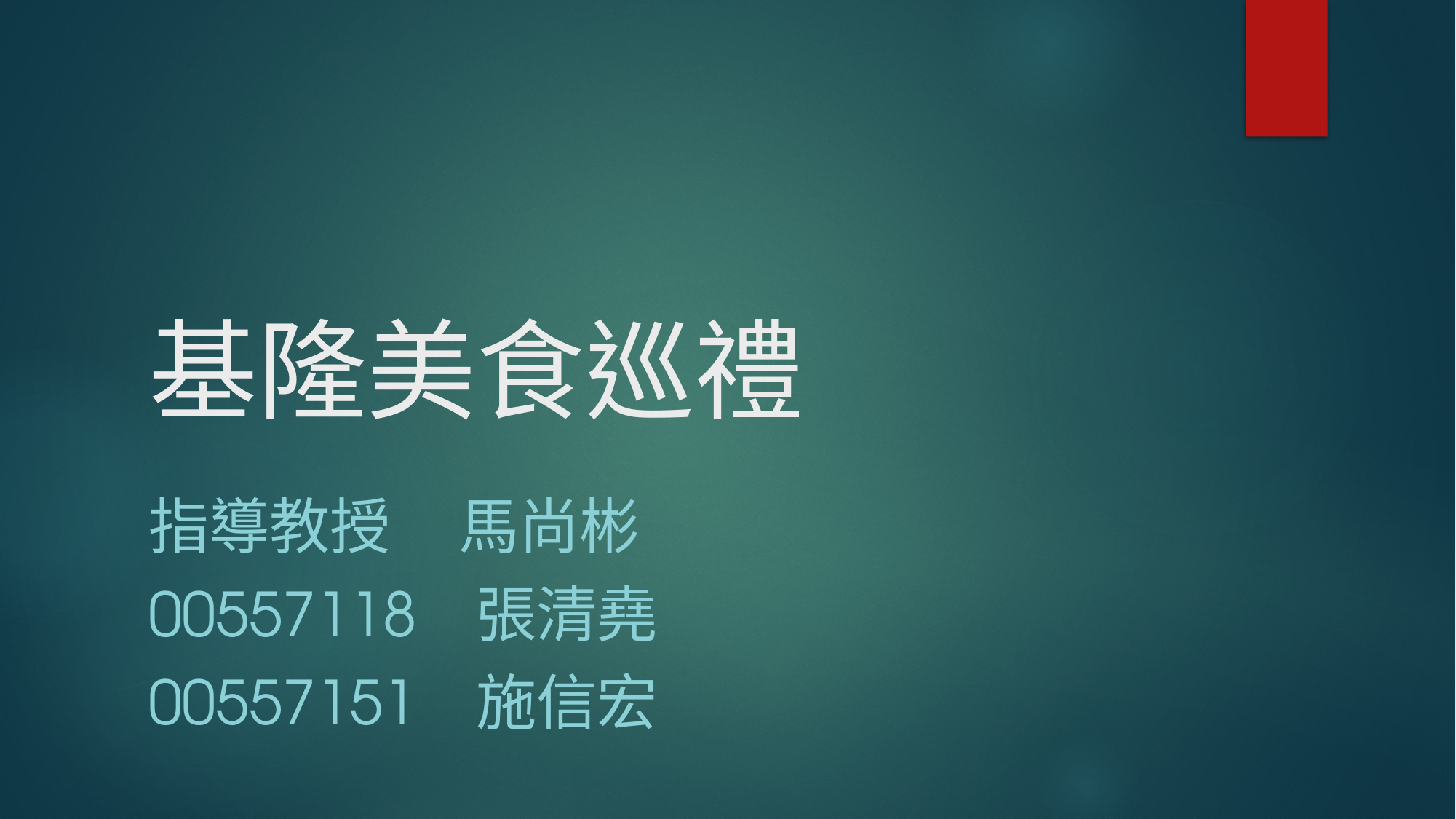

# 基隆美食巡禮
指導教授     馬尚彬
00557118  	張清堯
00557151  	施信宏